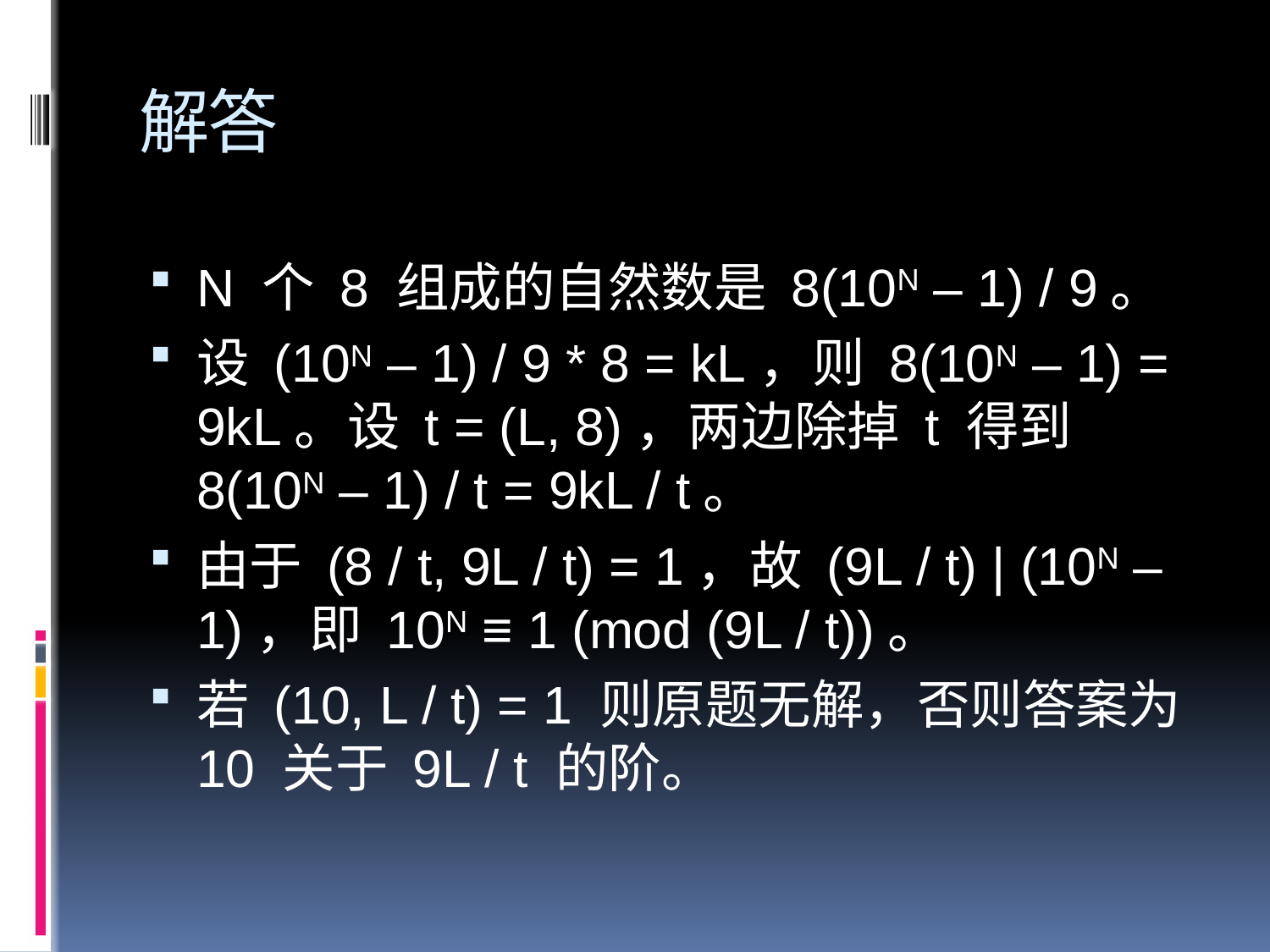

# 解答
N 个 8 组成的自然数是 8(10N – 1) / 9。
设 (10N – 1) / 9 * 8 = kL，则 8(10N – 1) = 9kL。设 t = (L, 8)，两边除掉 t 得到 8(10N – 1) / t = 9kL / t。
由于 (8 / t, 9L / t) = 1，故 (9L / t) | (10N – 1)，即 10N ≡ 1 (mod (9L / t))。
若 (10, L / t) = 1 则原题无解，否则答案为 10 关于 9L / t 的阶。